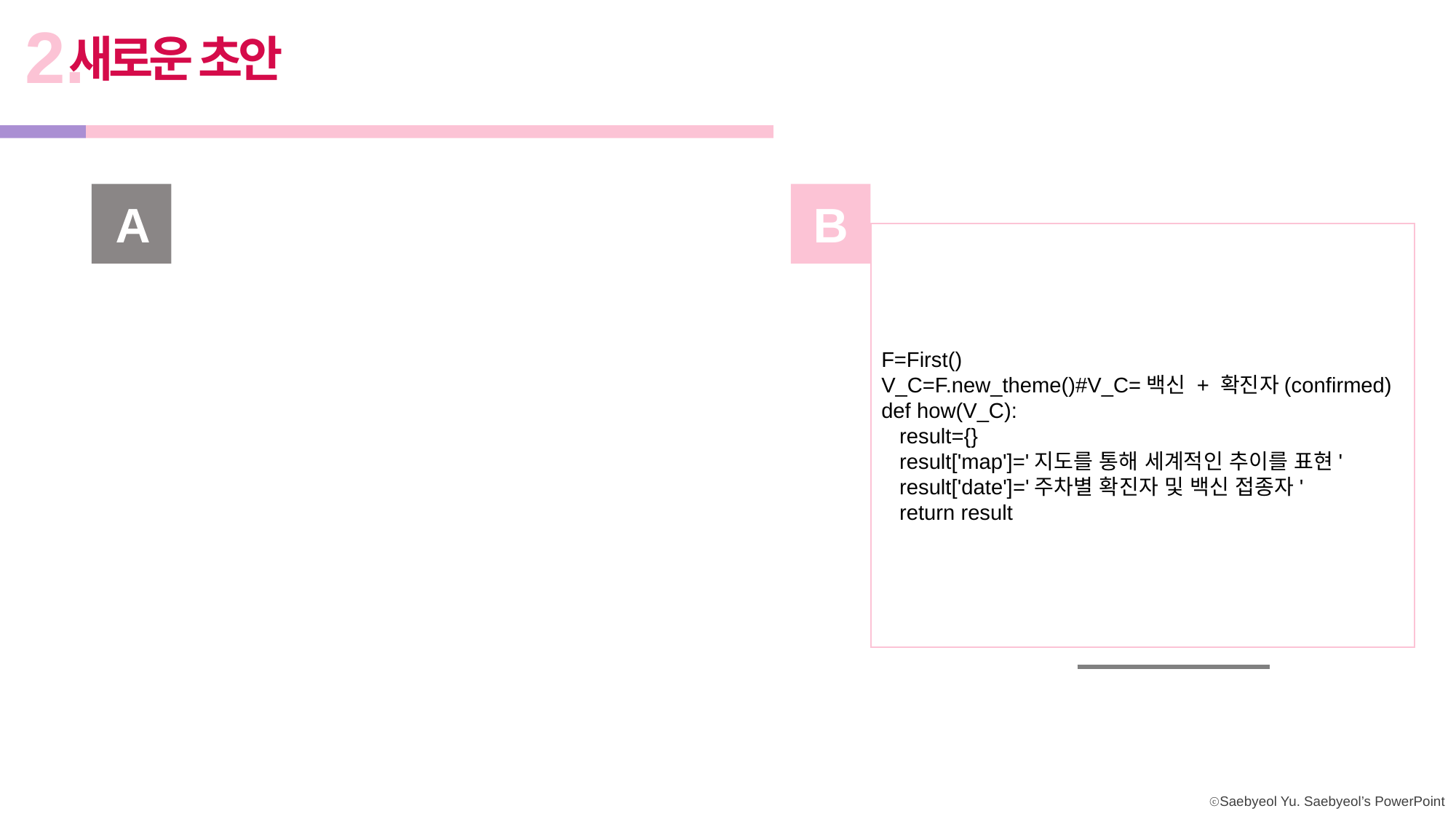

2.
새로운 초안

A
B
F=First()
V_C=F.new_theme()#V_C=백신 + 확진자(confirmed)
def how(V_C):
   result={}
   result['map']='지도를 통해 세계적인 추이를 표현'
   result['date']='주차별 확진자 및 백신 접종자'
   return result